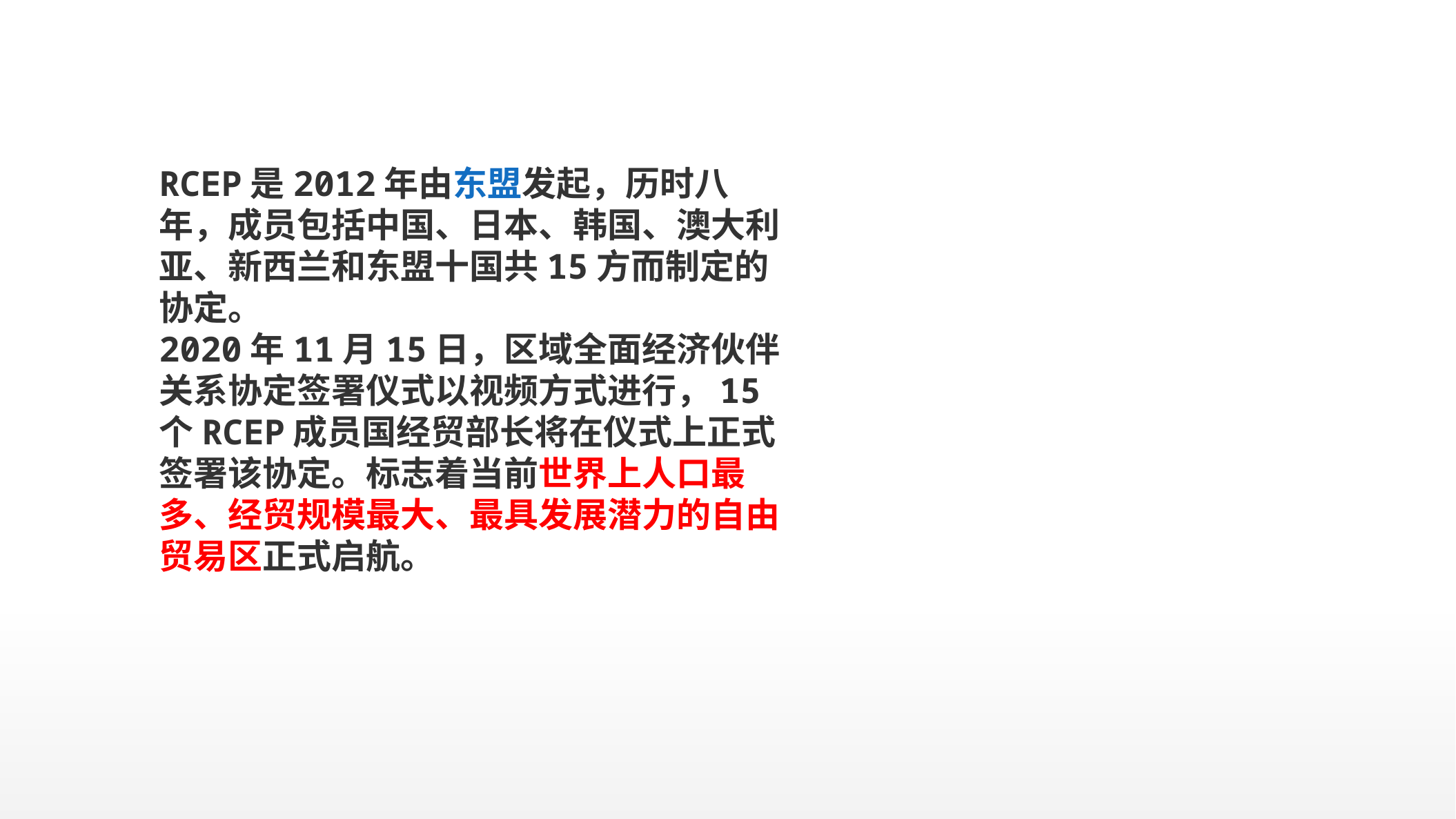

RCEP是2012年由东盟发起，历时八年，成员包括中国、日本、韩国、澳大利亚、新西兰和东盟十国共15方而制定的协定。
2020年11月15日，区域全面经济伙伴关系协定签署仪式以视频方式进行，15个RCEP成员国经贸部长将在仪式上正式签署该协定。标志着当前世界上人口最多、经贸规模最大、最具发展潜力的自由贸易区正式启航。